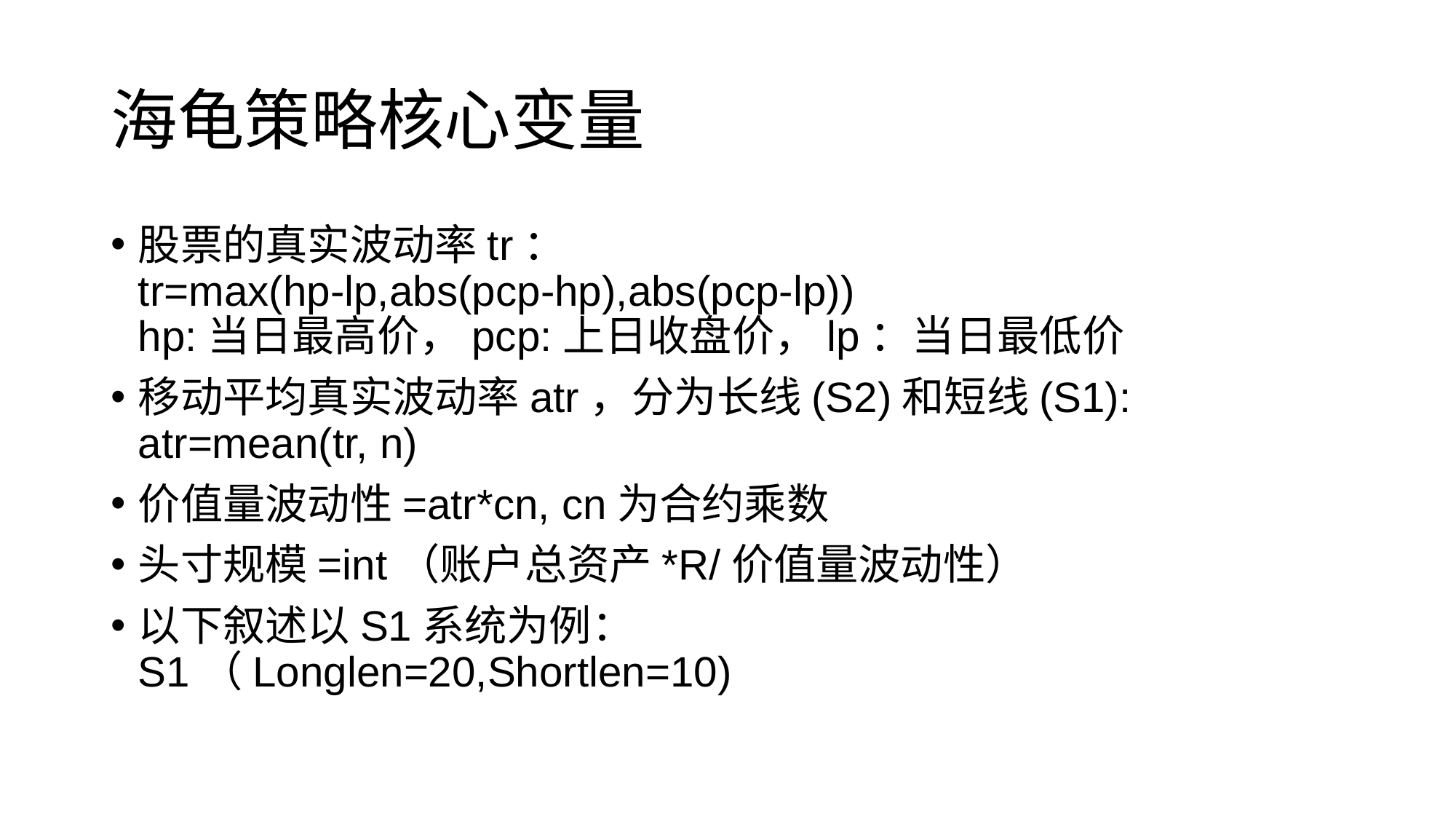

# 海龟策略核心变量
股票的真实波动率tr：
tr=max(hp-lp,abs(pcp-hp),abs(pcp-lp))
hp:当日最高价，pcp:上日收盘价，lp：当日最低价
移动平均真实波动率atr，分为长线(S2)和短线(S1):
atr=mean(tr, n)
价值量波动性=atr*cn, cn为合约乘数
头寸规模=int（账户总资产*R/价值量波动性）
以下叙述以S1系统为例：
S1（Longlen=20,Shortlen=10)